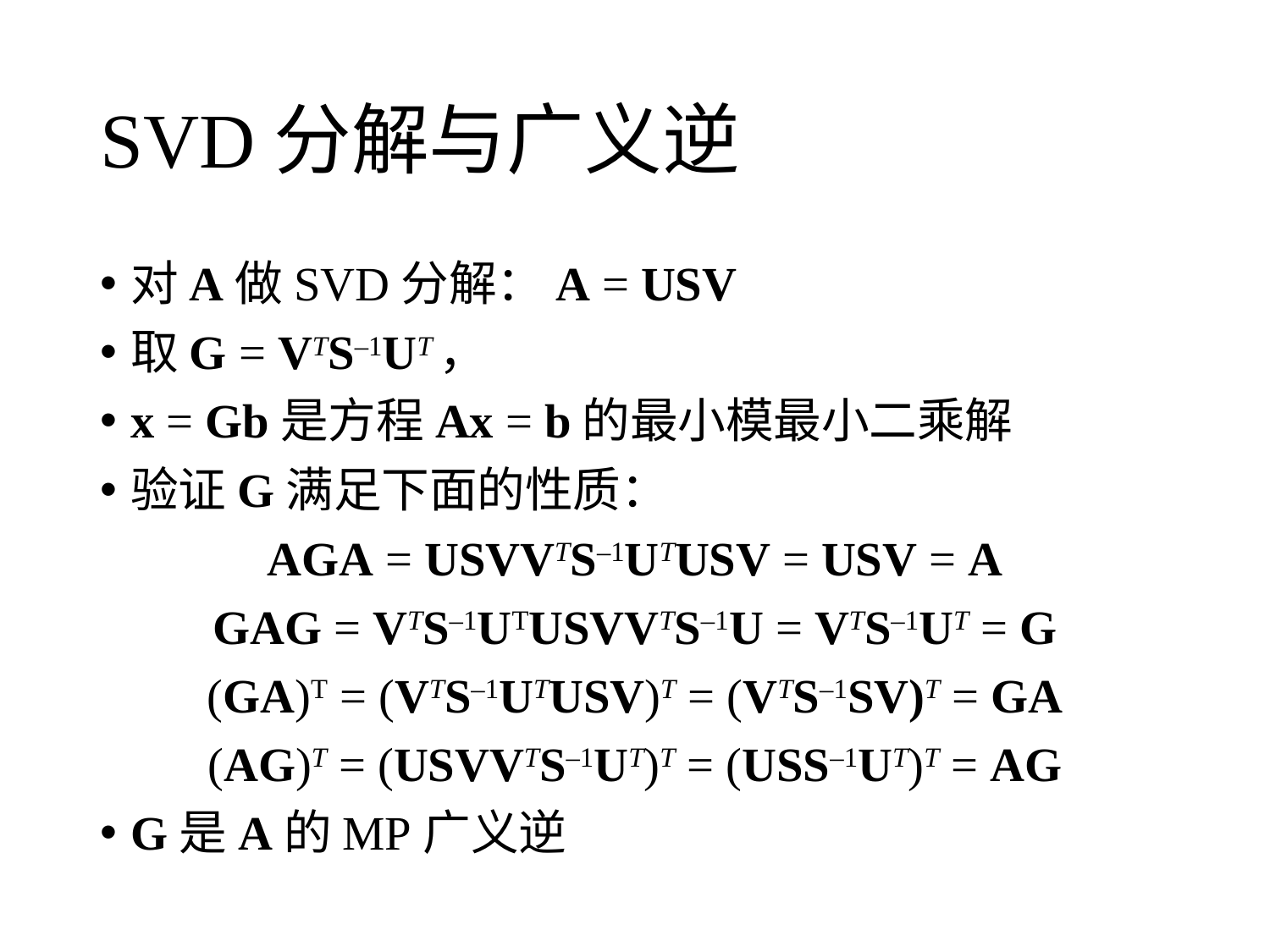

# SVD分解与广义逆
对A做SVD分解：A = USV
取G = VTS–1UT，
x = Gb是方程Ax = b的最小模最小二乘解
验证G满足下面的性质：
AGA = USVVTS–1UTUSV = USV = A
GAG = VTS–1UTUSVVTS–1U = VTS–1UT = G
(GA)T = (VTS–1UTUSV)T = (VTS–1SV)T = GA
(AG)T = (USVVTS–1UT)T = (USS–1UT)T = AG
G是A的MP广义逆